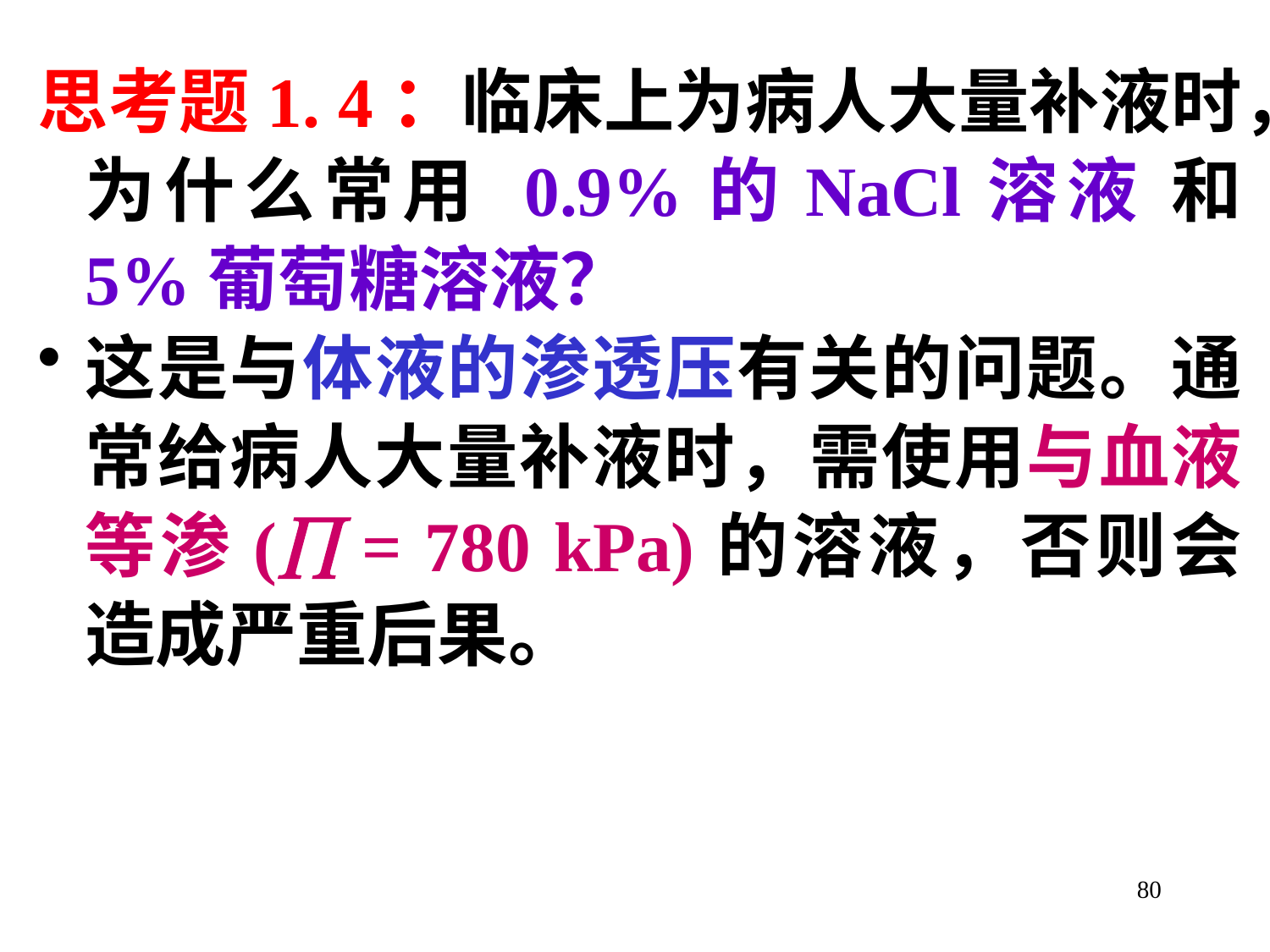

思考题1. 4：临床上为病人大量补液时，为什么常用 0.9%的NaCl溶液 和 5%葡萄糖溶液？
这是与体液的渗透压有关的问题。通常给病人大量补液时，需使用与血液等渗(∏ = 780 kPa)的溶液，否则会造成严重后果。
80